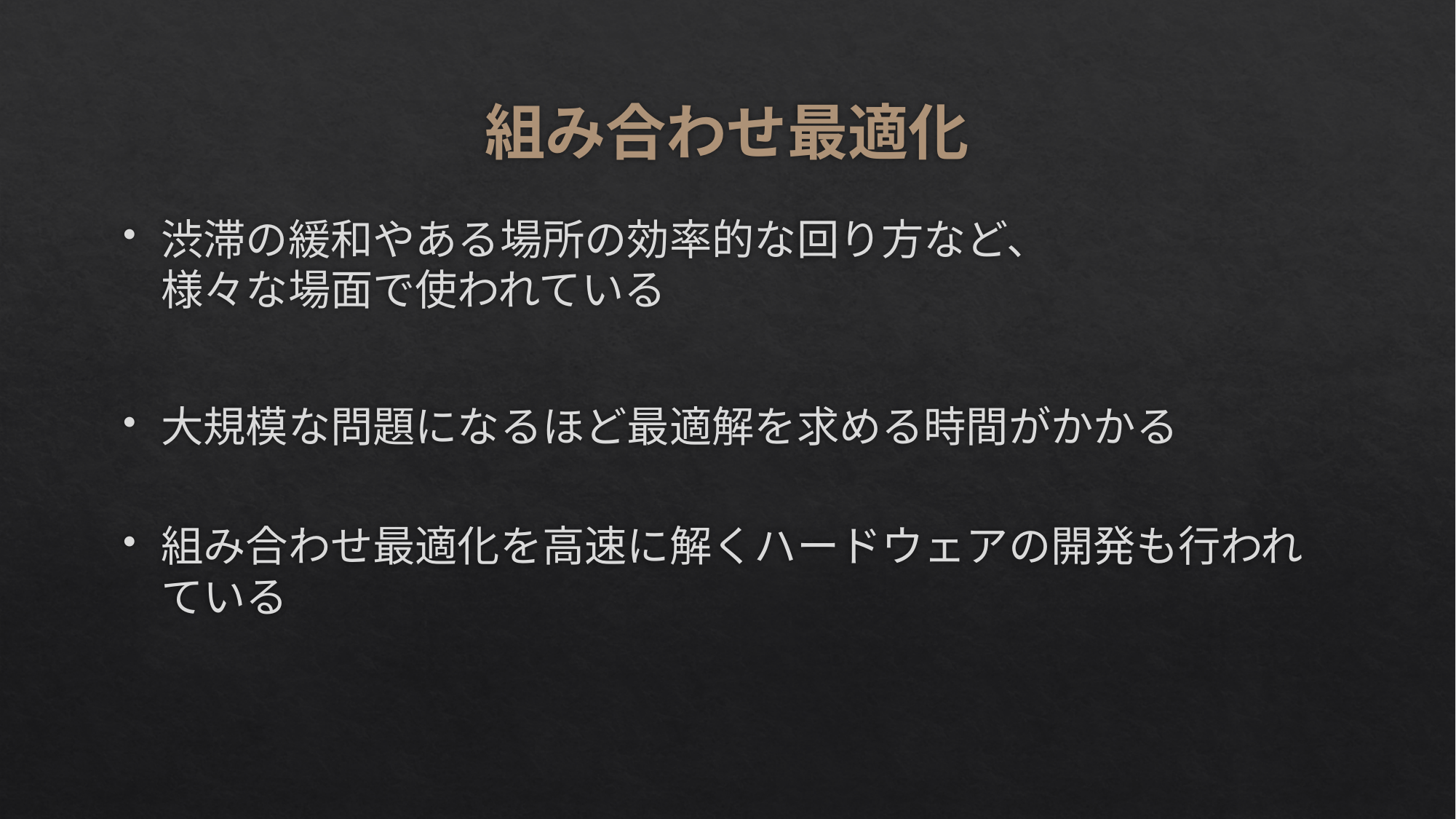

# 組み合わせ最適化
渋滞の緩和やある場所の効率的な回り方など、
様々な場面で使われている

大規模な問題になるほど最適解を求める時間がかかる
組み合わせ最適化を高速に解くハードウェアの開発も行われている